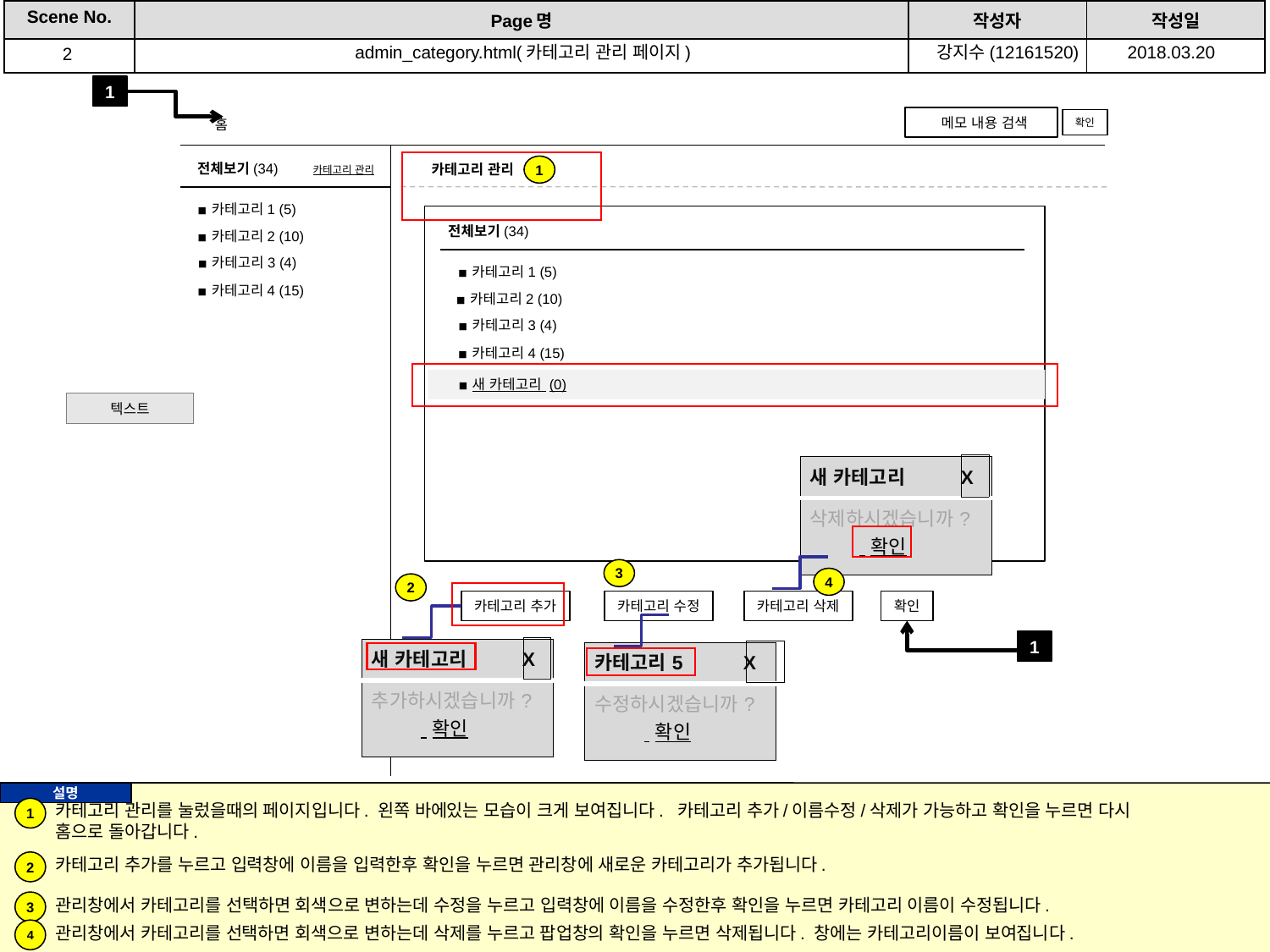

admin_category.html(카테고리 관리 페이지)
강지수(12161520)
2018.03.20
2
1
 메모 내용 검색
확인
홈

전체보기(34)
카테고리 관리
1
카테고리 관리
■ 카테고리1 (5)

전체보기(34)
■ 카테고리2 (10)
■ 카테고리3 (4)
■ 카테고리1 (5)
■ 카테고리4 (15)
       ■ 카테고리2 (10)
■ 카테고리3 (4)
■ 카테고리4 (15)

       ■ 새 카테고리 (0)
텍스트
|  |
| --- |
| 새 카테고리 X |
| --- |
| 삭제하시겠습니까? 확인 |

3
4
2

카테고리 추가
카테고리 수정
카테고리 삭제
확인
1
|  |
| --- |
| 새 카테고리 X |
| --- |
| 추가하시겠습니까? 확인 |
|  |
| --- |
| 카테고리5 X |
| --- |
| 수정하시겠습니까? 확인 |

카테고리 관리를 눌렀을때의 페이지입니다. 왼쪽 바에있는 모습이 크게 보여집니다.  카테고리 추가/이름수정/삭제가 가능하고 확인을 누르면 다시 홈으로 돌아갑니다.
1
카테고리 추가를 누르고 입력창에 이름을 입력한후 확인을 누르면 관리창에 새로운 카테고리가 추가됩니다.
2
관리창에서 카테고리를 선택하면 회색으로 변하는데 수정을 누르고 입력창에 이름을 수정한후 확인을 누르면 카테고리 이름이 수정됩니다.
3
관리창에서 카테고리를 선택하면 회색으로 변하는데 삭제를 누르고 팝업창의 확인을 누르면 삭제됩니다. 창에는 카테고리이름이 보여집니다.
4